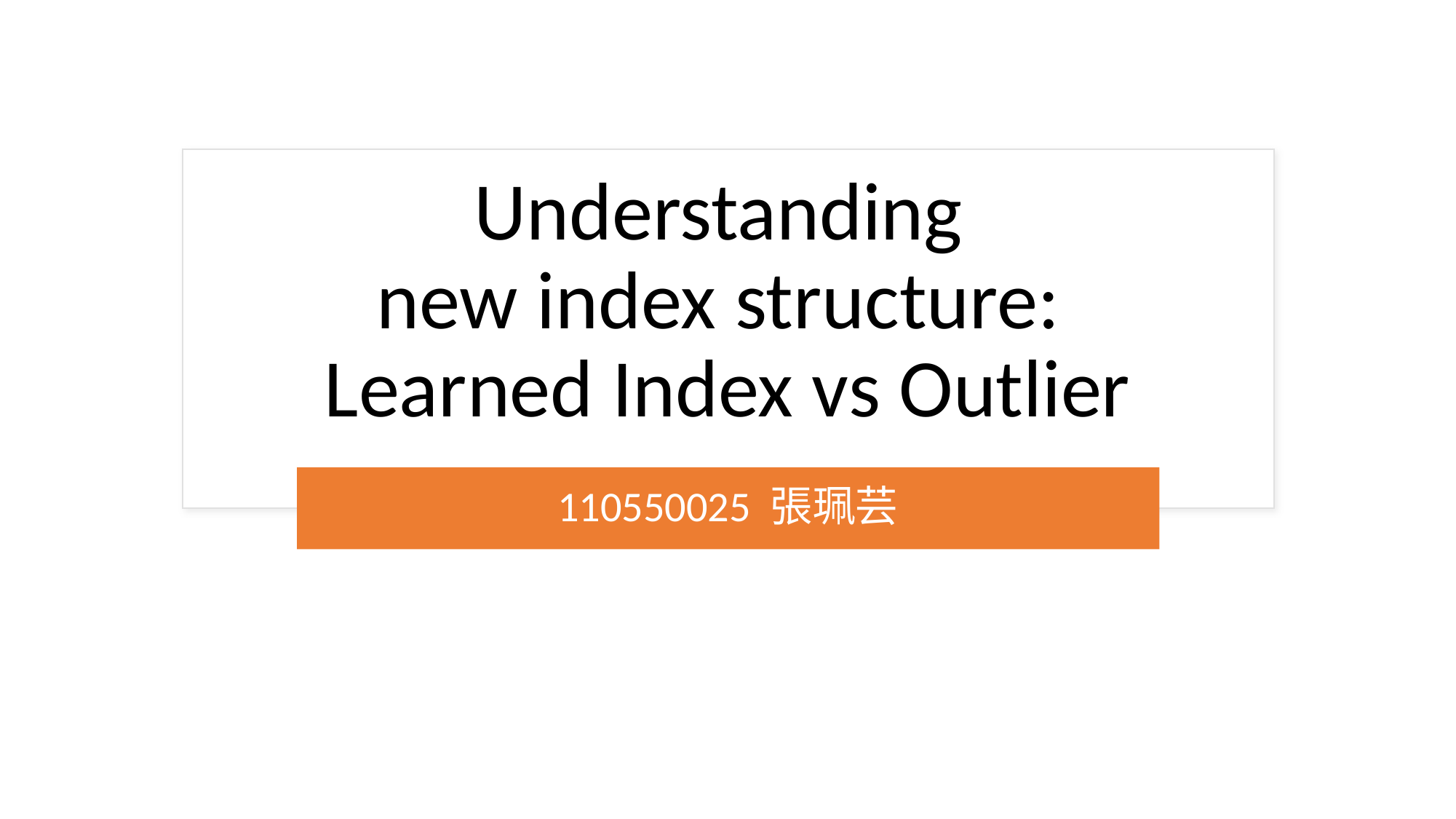

# Understanding new index structure: Learned Index vs Outlier

110550025 張珮芸